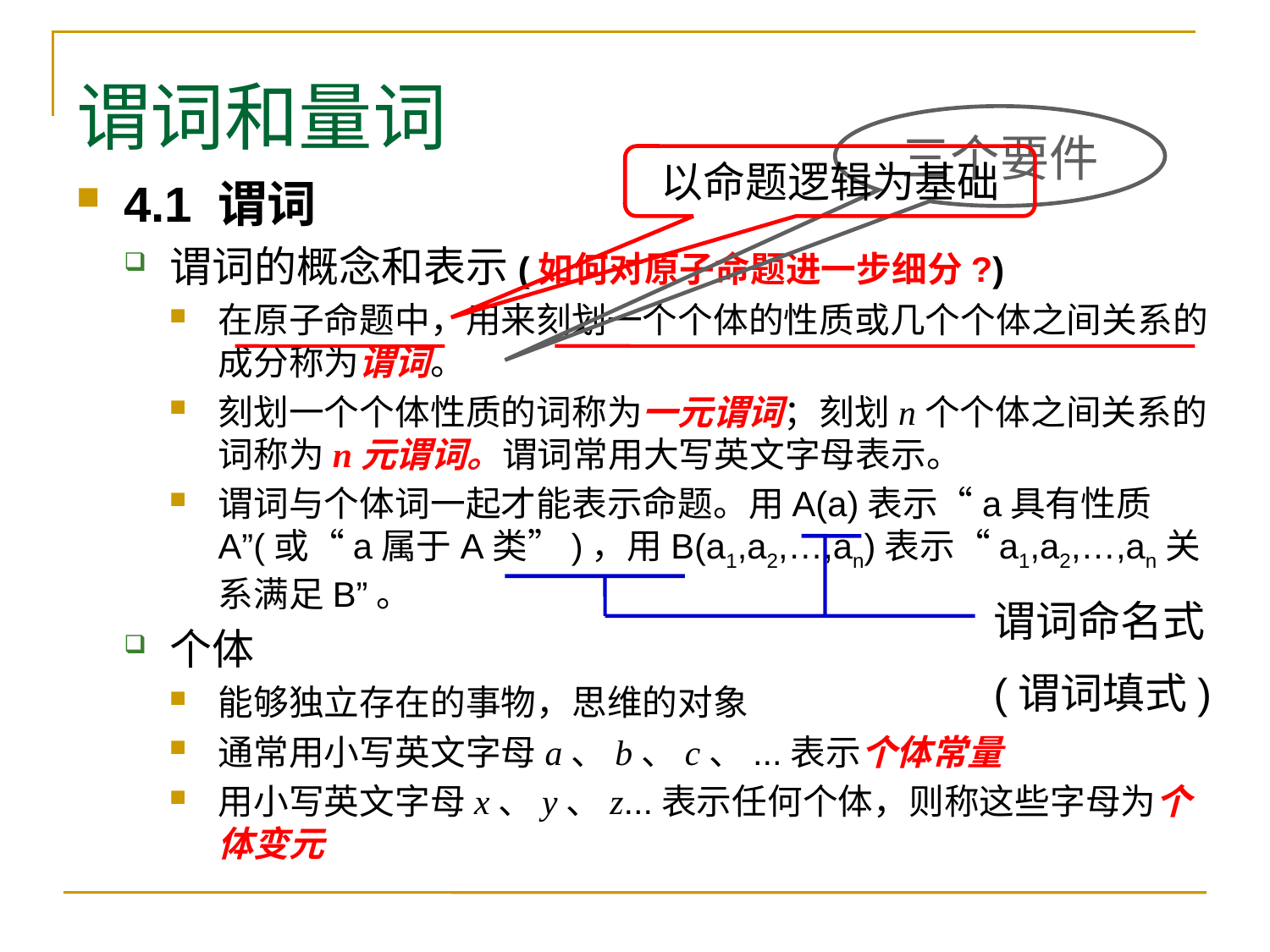

# 谓词和量词
三个要件
以命题逻辑为基础
4.1 谓词
谓词的概念和表示(如何对原子命题进一步细分?)
在原子命题中，用来刻划一个个体的性质或几个个体之间关系的成分称为谓词。
刻划一个个体性质的词称为一元谓词；刻划n个个体之间关系的词称为n元谓词。谓词常用大写英文字母表示。
谓词与个体词一起才能表示命题。用A(a)表示“a具有性质A”(或“a属于A类”)，用B(a1,a2,…,an)表示“a1,a2,…,an关系满足B”。
个体
能够独立存在的事物，思维的对象
通常用小写英文字母a、b、c、...表示个体常量
用小写英文字母x、y、z...表示任何个体，则称这些字母为个体变元

谓词命名式
(谓词填式)